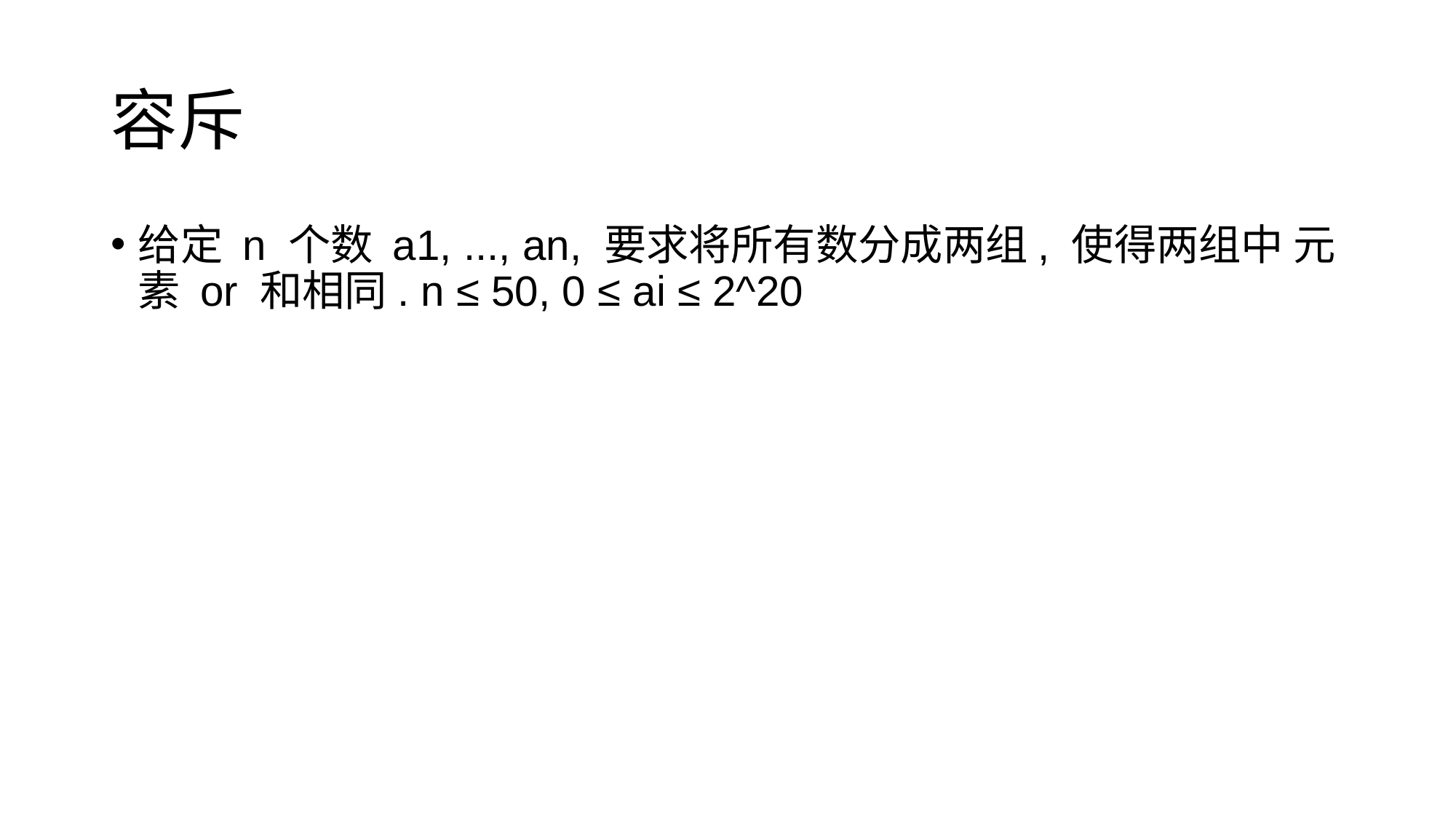

# 容斥
给定 n 个数 a1, ..., an, 要求将所有数分成两组, 使得两组中 元素 or 和相同. n ≤ 50, 0 ≤ ai ≤ 2^20